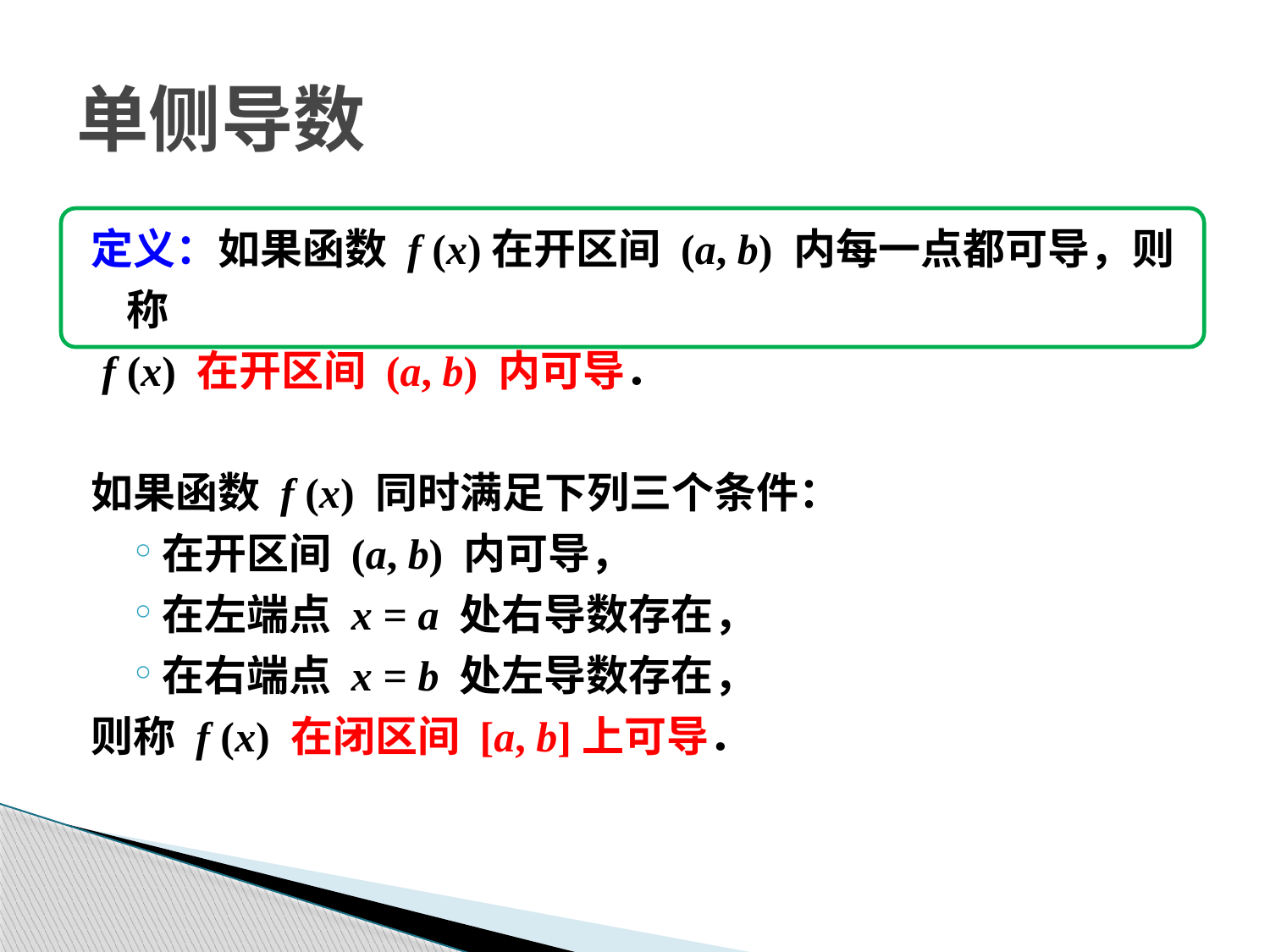

# 单侧导数
定义：如果函数 f (x)在开区间 (a, b) 内每一点都可导，则称
 f (x) 在开区间 (a, b) 内可导．

如果函数 f (x) 同时满足下列三个条件：
在开区间 (a, b) 内可导，
在左端点 x = a 处右导数存在，
在右端点 x = b 处左导数存在，
则称 f (x) 在闭区间 [a, b]上可导．